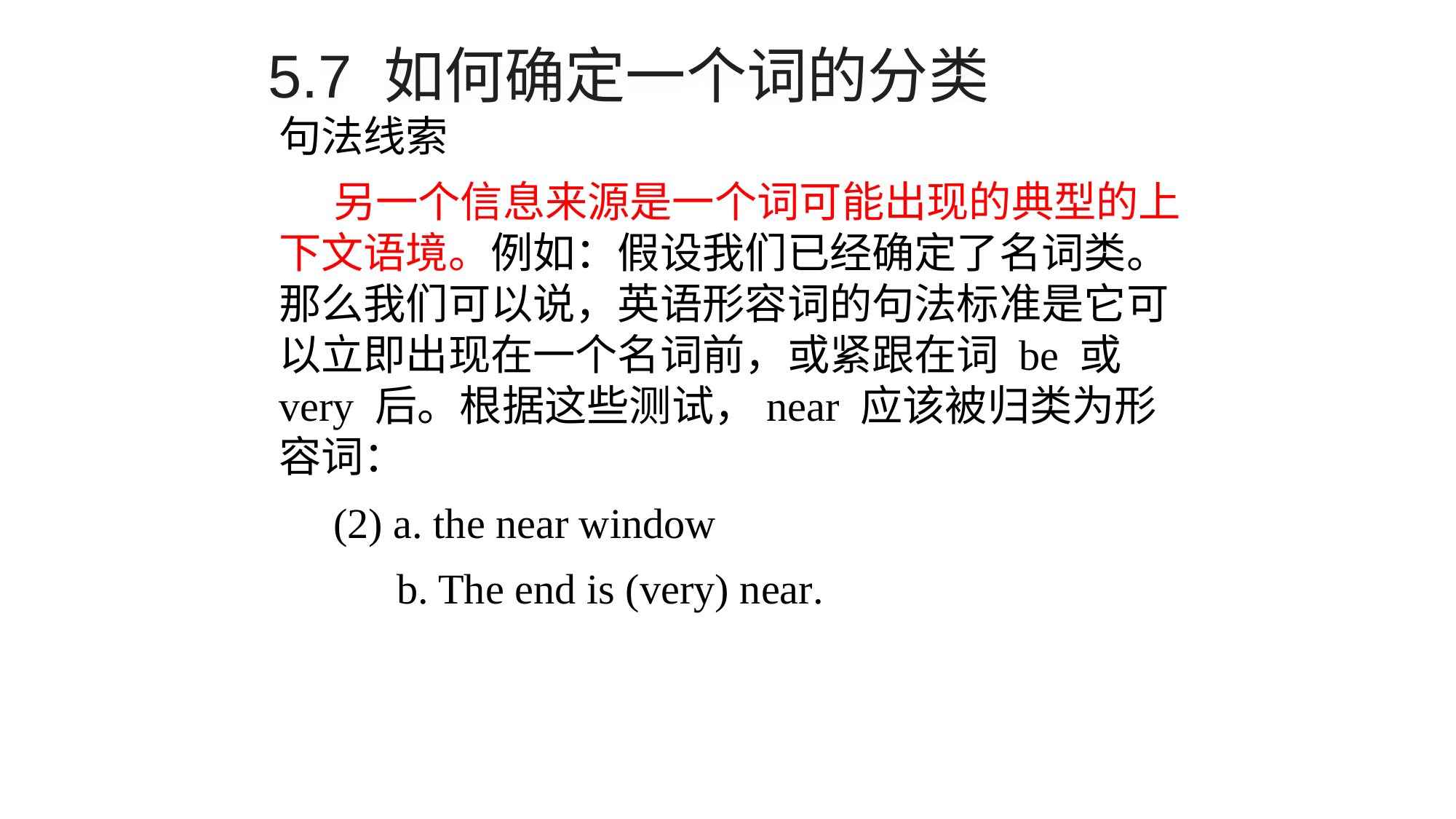

# 5.7 如何确定一个词的分类
句法线索
另一个信息来源是一个词可能出现的典型的上下文语境。例如：假设我们已经确定了名词类。那么我们可以说，英语形容词的句法标准是它可以立即出现在一个名词前，或紧跟在词 be 或 very 后。根据这些测试，near 应该被归类为形容词：
(2) a. the near window
      b. The end is (very) near.